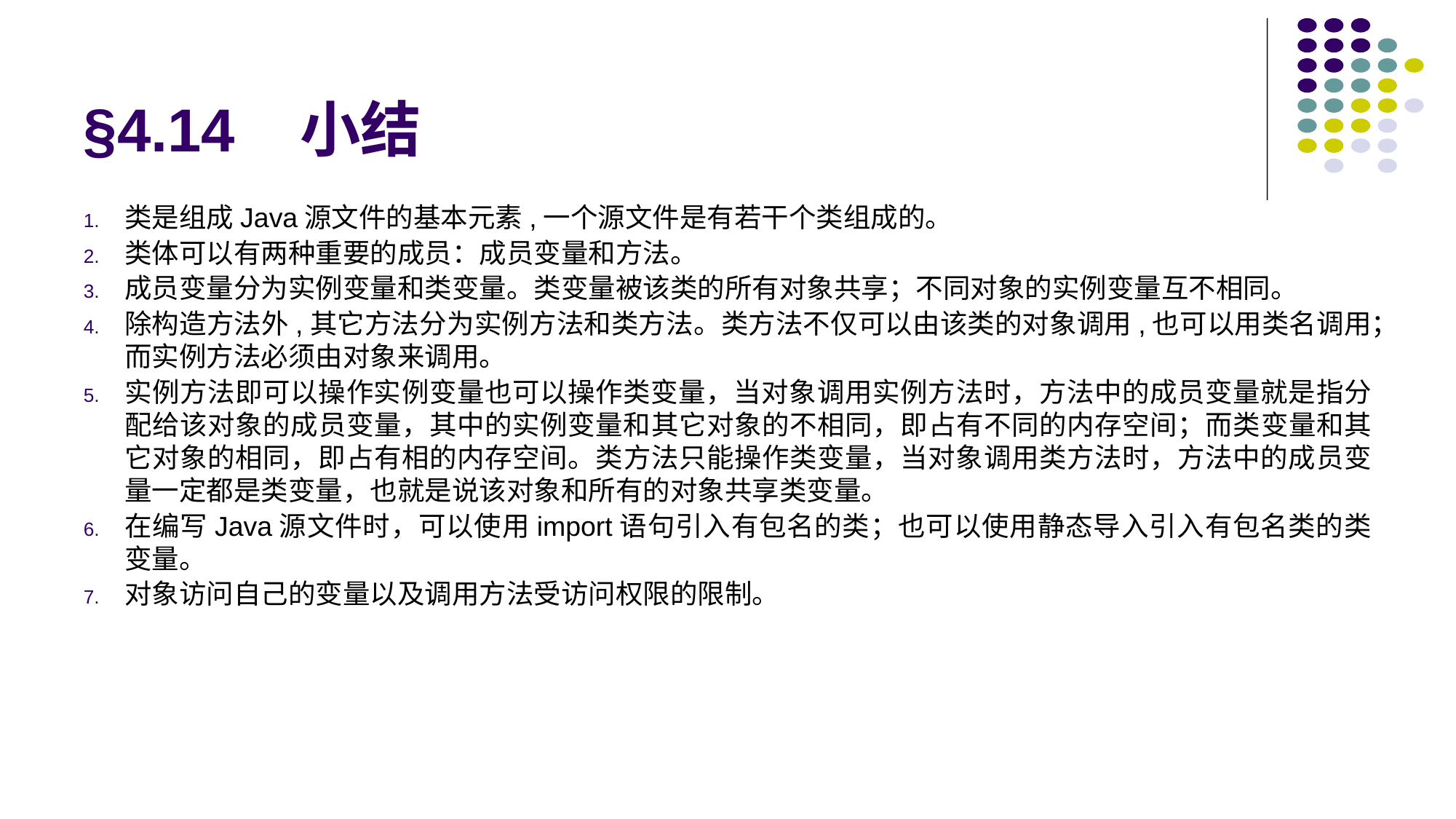

# §4.14   小结
类是组成Java源文件的基本元素,一个源文件是有若干个类组成的。
类体可以有两种重要的成员：成员变量和方法。
成员变量分为实例变量和类变量。类变量被该类的所有对象共享；不同对象的实例变量互不相同。
除构造方法外,其它方法分为实例方法和类方法。类方法不仅可以由该类的对象调用,也可以用类名调用；而实例方法必须由对象来调用。
实例方法即可以操作实例变量也可以操作类变量，当对象调用实例方法时，方法中的成员变量就是指分配给该对象的成员变量，其中的实例变量和其它对象的不相同，即占有不同的内存空间；而类变量和其它对象的相同，即占有相的内存空间。类方法只能操作类变量，当对象调用类方法时，方法中的成员变量一定都是类变量，也就是说该对象和所有的对象共享类变量。
在编写Java源文件时，可以使用import语句引入有包名的类；也可以使用静态导入引入有包名类的类变量。
对象访问自己的变量以及调用方法受访问权限的限制。

140